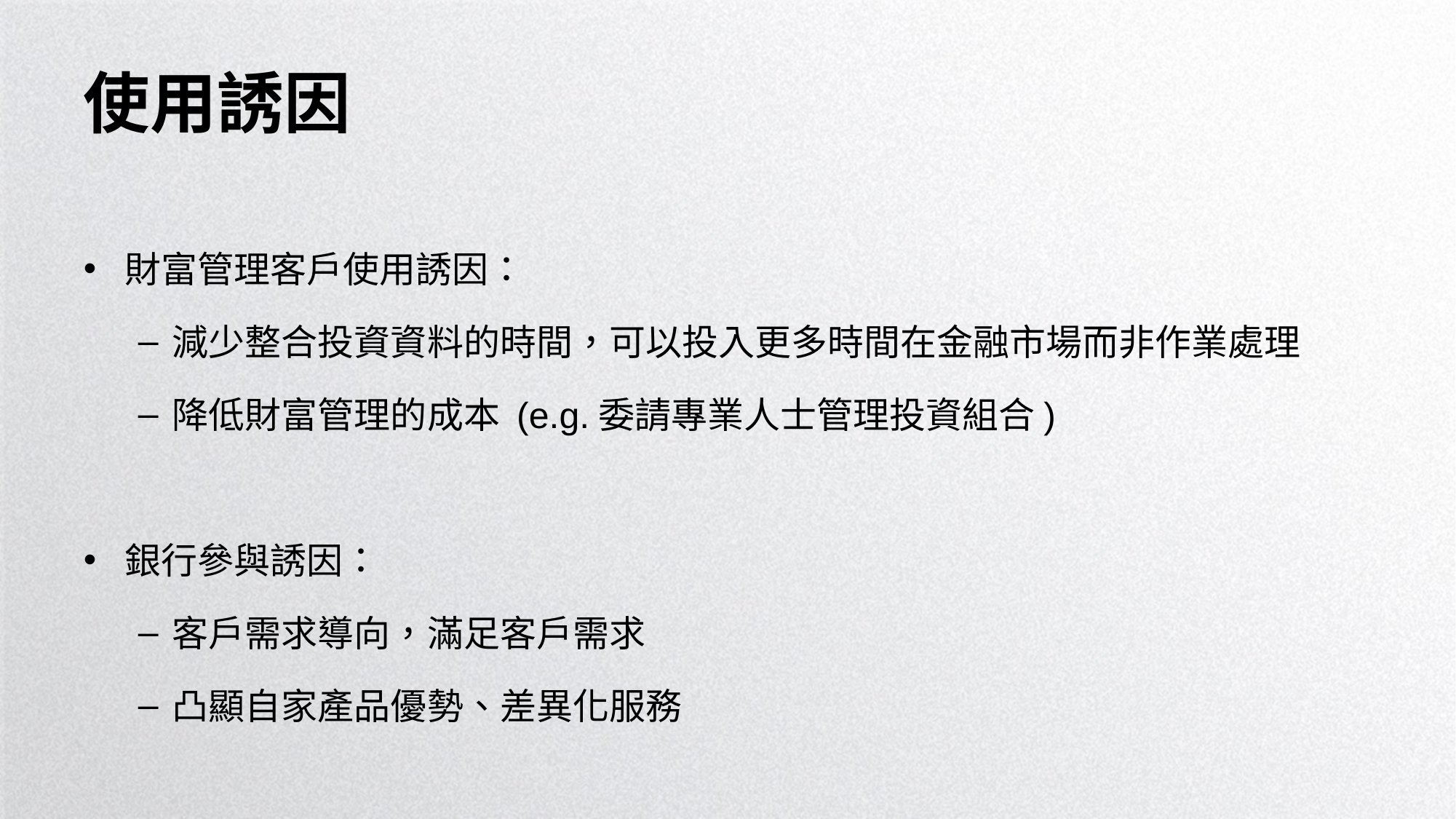

# 使用誘因
財富管理客戶使用誘因：
減少整合投資資料的時間，可以投入更多時間在金融市場而非作業處理
降低財富管理的成本 (e.g.委請專業人士管理投資組合)

銀行參與誘因：
客戶需求導向，滿足客戶需求
凸顯自家產品優勢、差異化服務